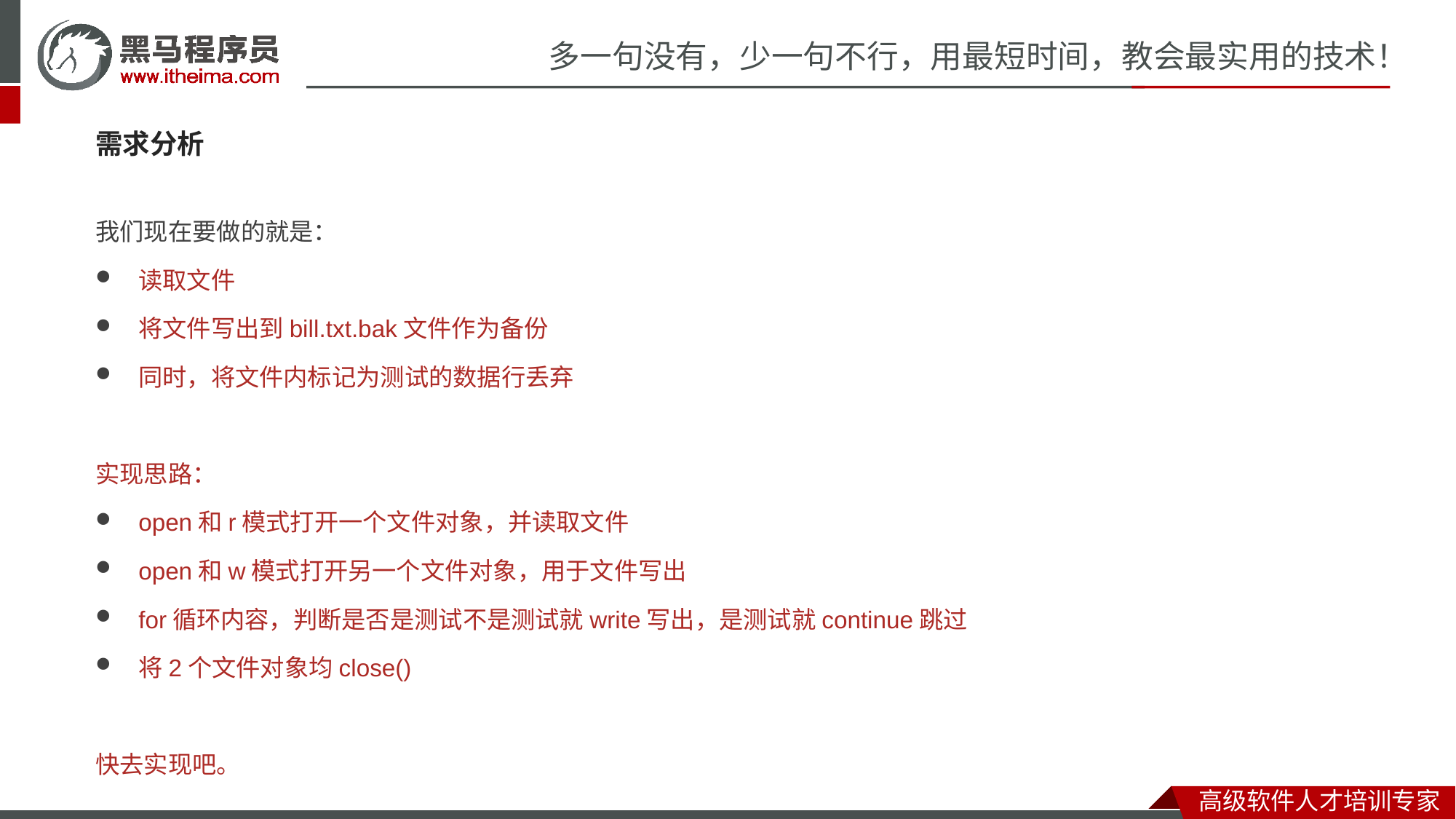

需求分析
我们现在要做的就是：
读取文件
将文件写出到bill.txt.bak文件作为备份
同时，将文件内标记为测试的数据行丢弃

实现思路：
open和r模式打开一个文件对象，并读取文件
open和w模式打开另一个文件对象，用于文件写出
for循环内容，判断是否是测试不是测试就write写出，是测试就continue跳过
将2个文件对象均close()

快去实现吧。